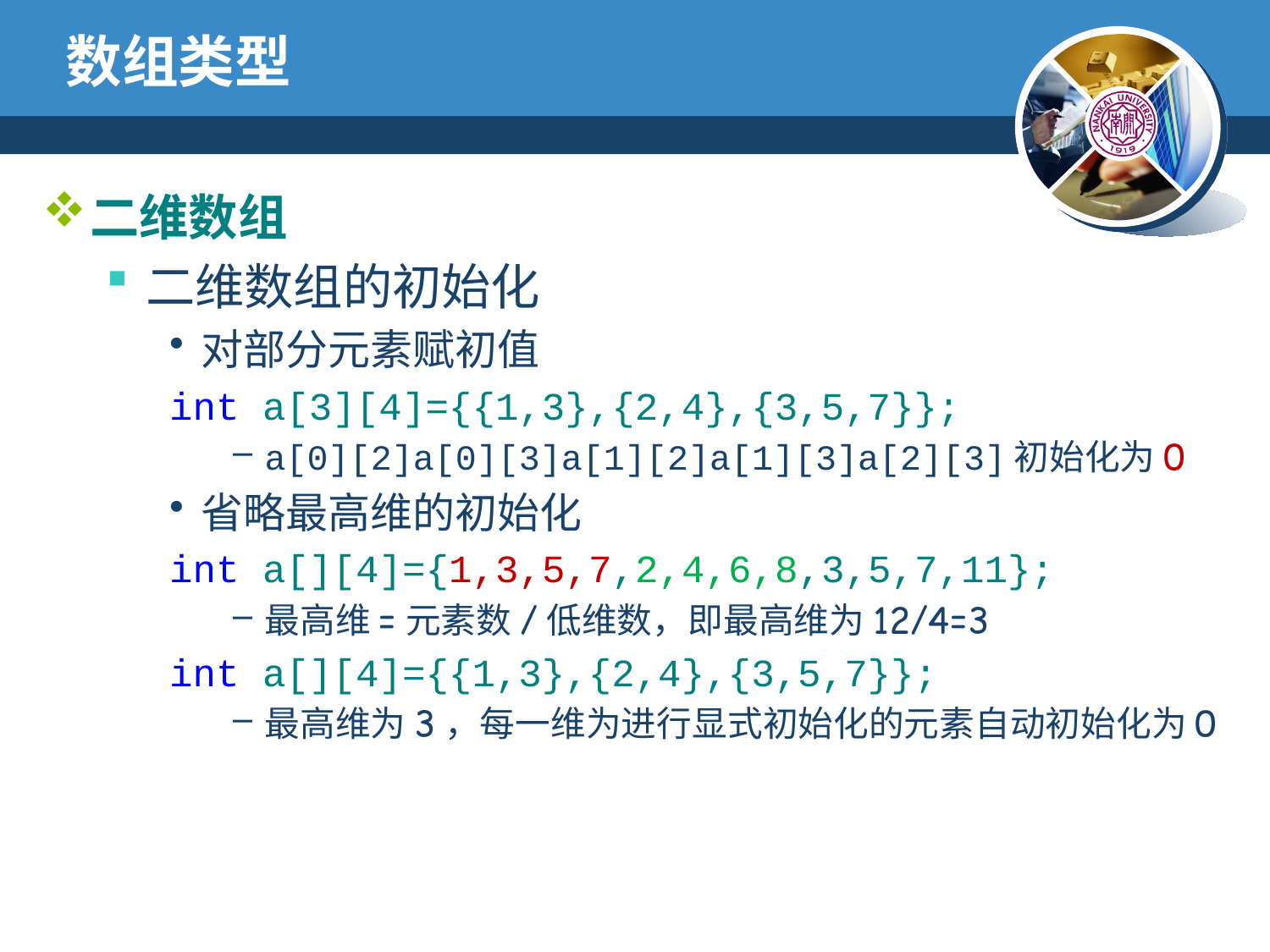

# 数组类型
二维数组
二维数组的初始化
对部分元素赋初值
int a[3][4]={{1,3},{2,4},{3,5,7}};
a[0][2]a[0][3]a[1][2]a[1][3]a[2][3]初始化为0
省略最高维的初始化
int a[][4]={1,3,5,7,2,4,6,8,3,5,7,11};
最高维=元素数/低维数，即最高维为12/4=3
int a[][4]={{1,3},{2,4},{3,5,7}};
最高维为3，每一维为进行显式初始化的元素自动初始化为0